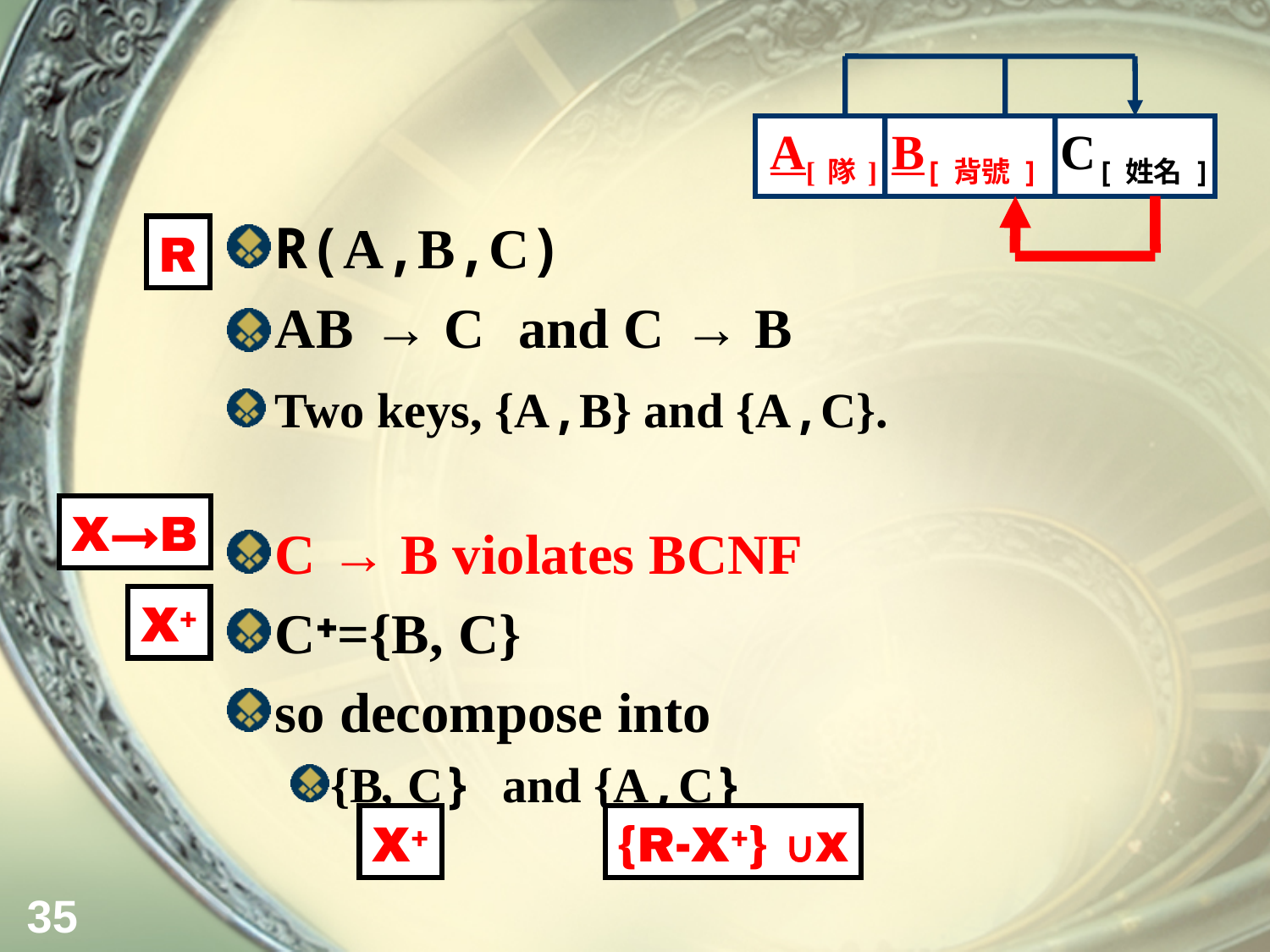

A[隊]
B[背號]
C[姓名]

R(A,B,C)
AB → C and C → B
Two keys, {A,B} and {A,C}.

C → B violates BCNF
C+={B, C}
so decompose into
{B, C} and {A,C}
R

X→B
X+
X+
{R-X+} ∪X
35